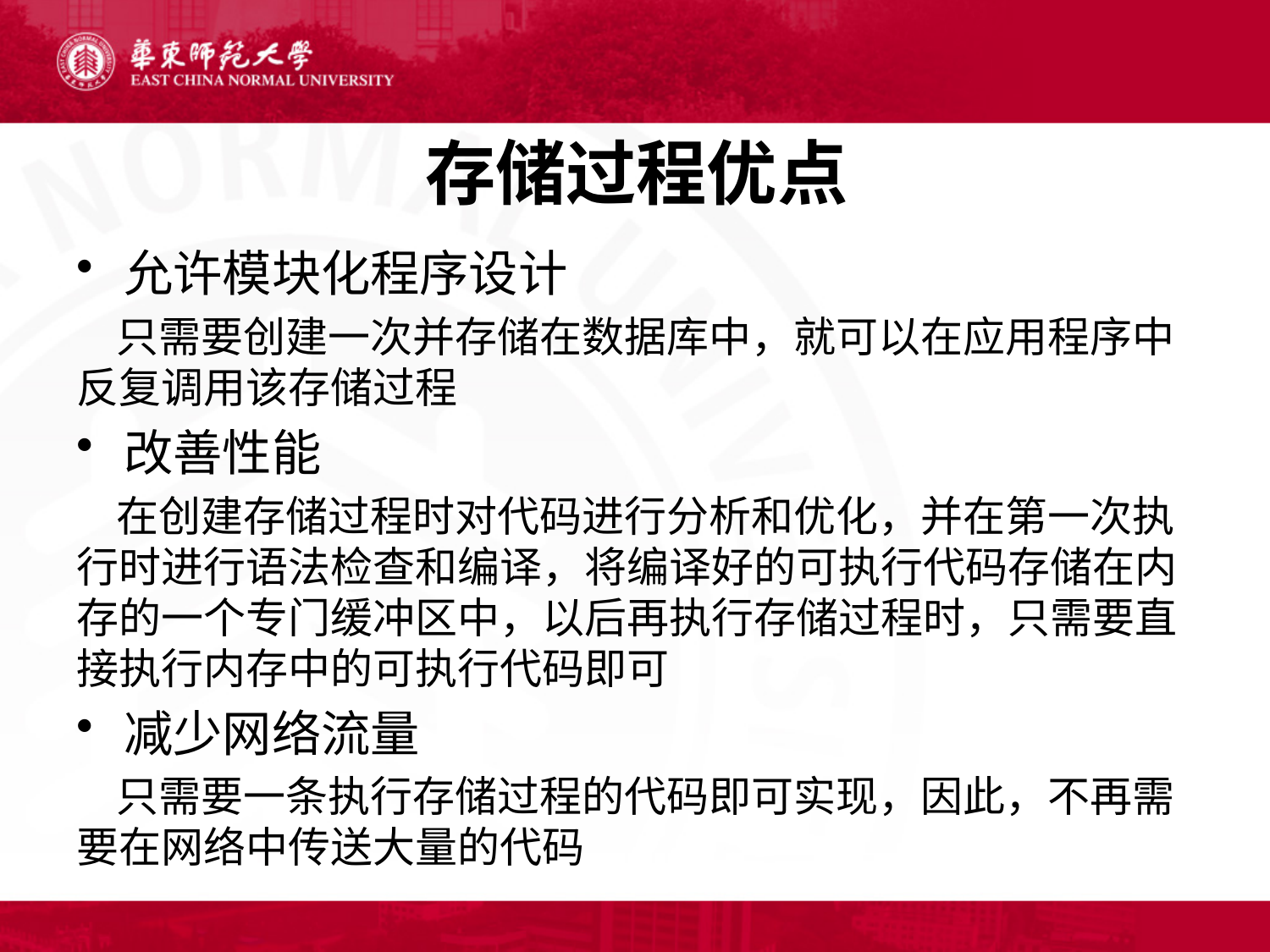

# 存储过程优点
允许模块化程序设计
    只需要创建一次并存储在数据库中，就可以在应用程序中反复调用该存储过程
改善性能
    在创建存储过程时对代码进行分析和优化，并在第一次执行时进行语法检查和编译，将编译好的可执行代码存储在内存的一个专门缓冲区中，以后再执行存储过程时，只需要直接执行内存中的可执行代码即可
减少网络流量
    只需要一条执行存储过程的代码即可实现，因此，不再需要在网络中传送大量的代码